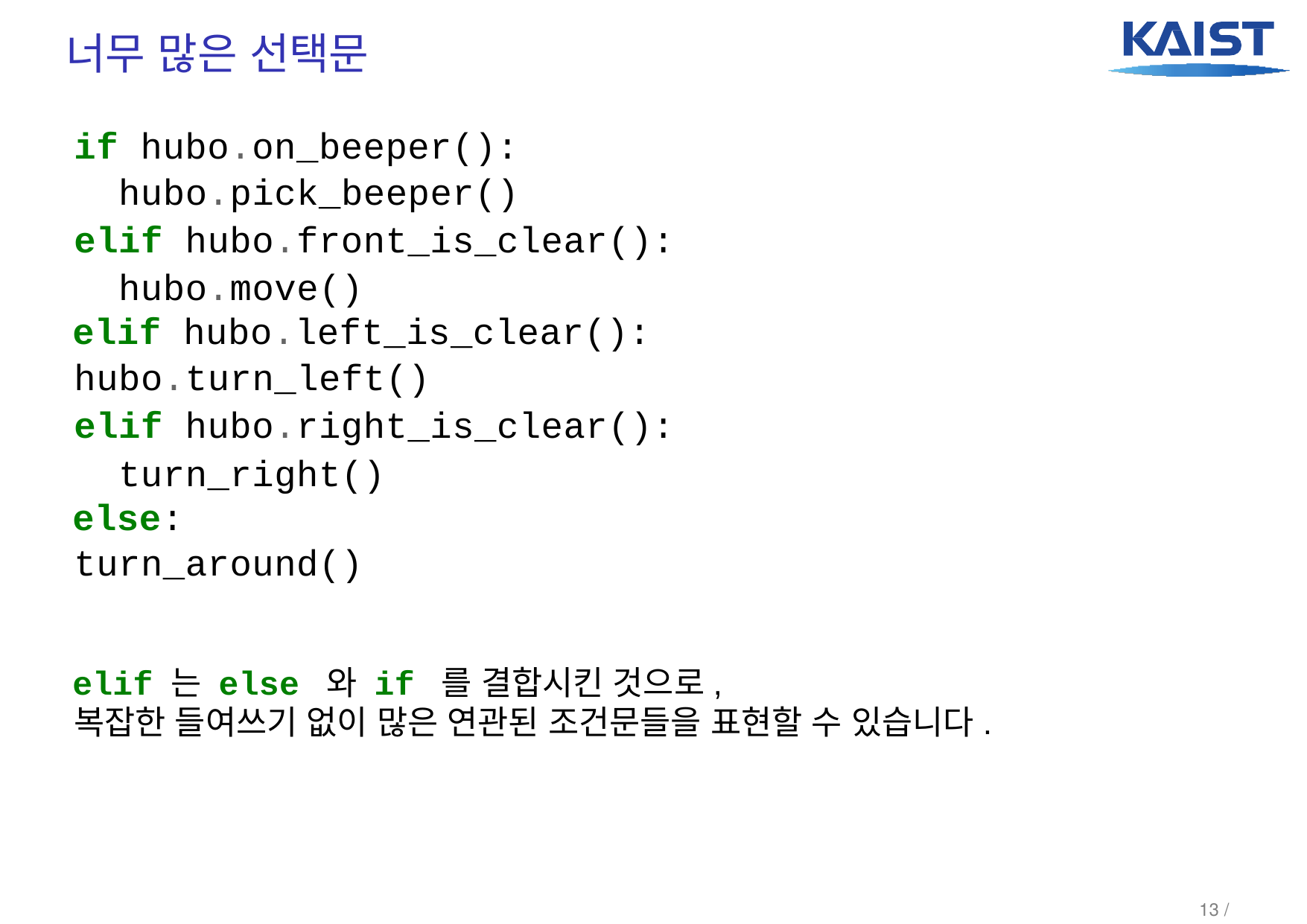

# 너무 많은 선택문

if hubo.on_beeper():
	hubo.pick_beeper()
elif hubo.front_is_clear():
	hubo.move()
elif hubo.left_is_clear():
hubo.turn_left()
elif hubo.right_is_clear():
	turn_right()
else:
turn_around()

elif 는 else  와 if  를 결합시킨 것으로,
복잡한 들여쓰기 없이 많은 연관된 조건문들을 표현할 수 있습니다.
13 / 22